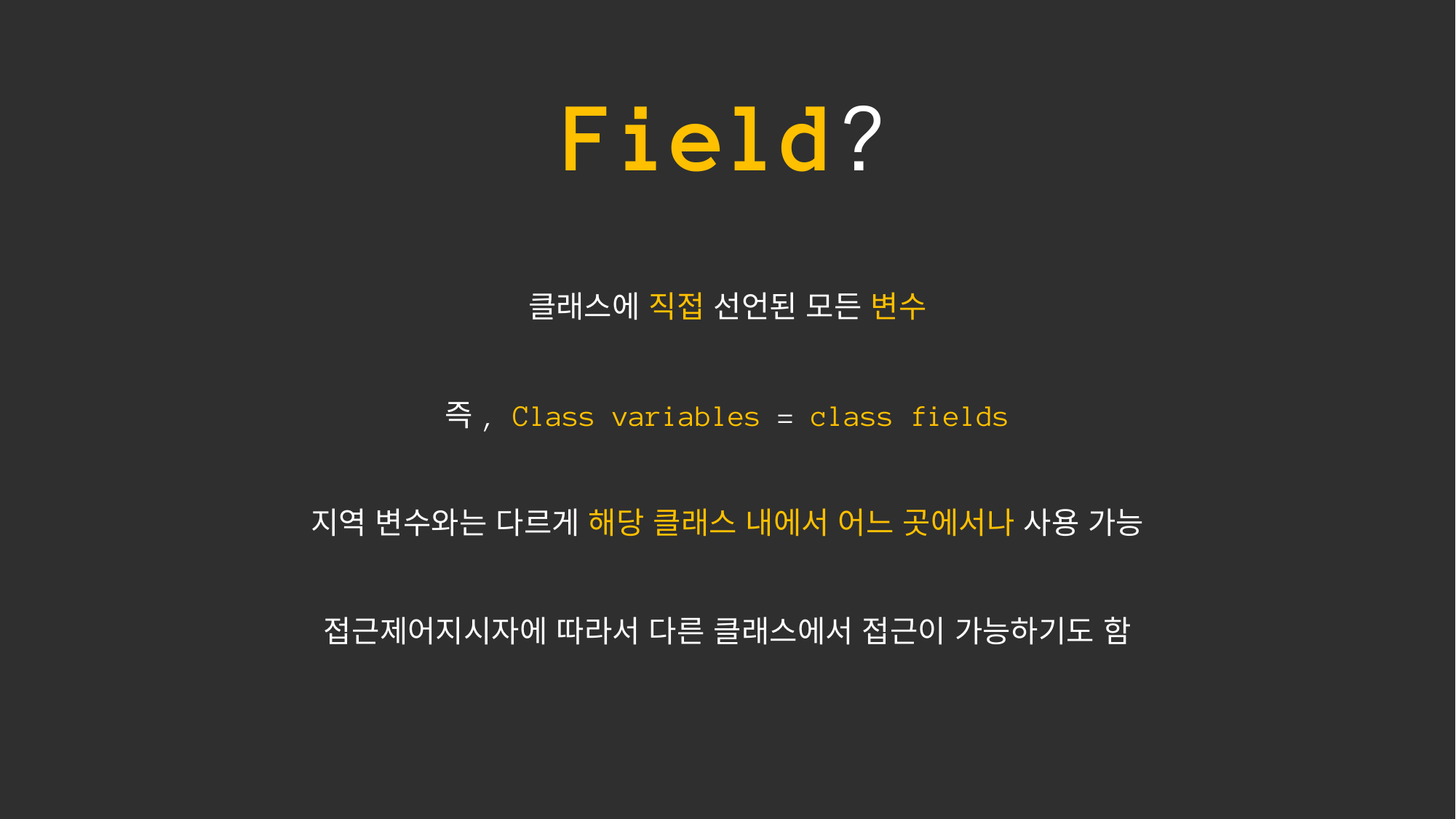

Field?
클래스에 직접 선언된 모든 변수
즉, Class variables = class fields
지역 변수와는 다르게 해당 클래스 내에서 어느 곳에서나 사용 가능
접근제어지시자에 따라서 다른 클래스에서 접근이 가능하기도 함